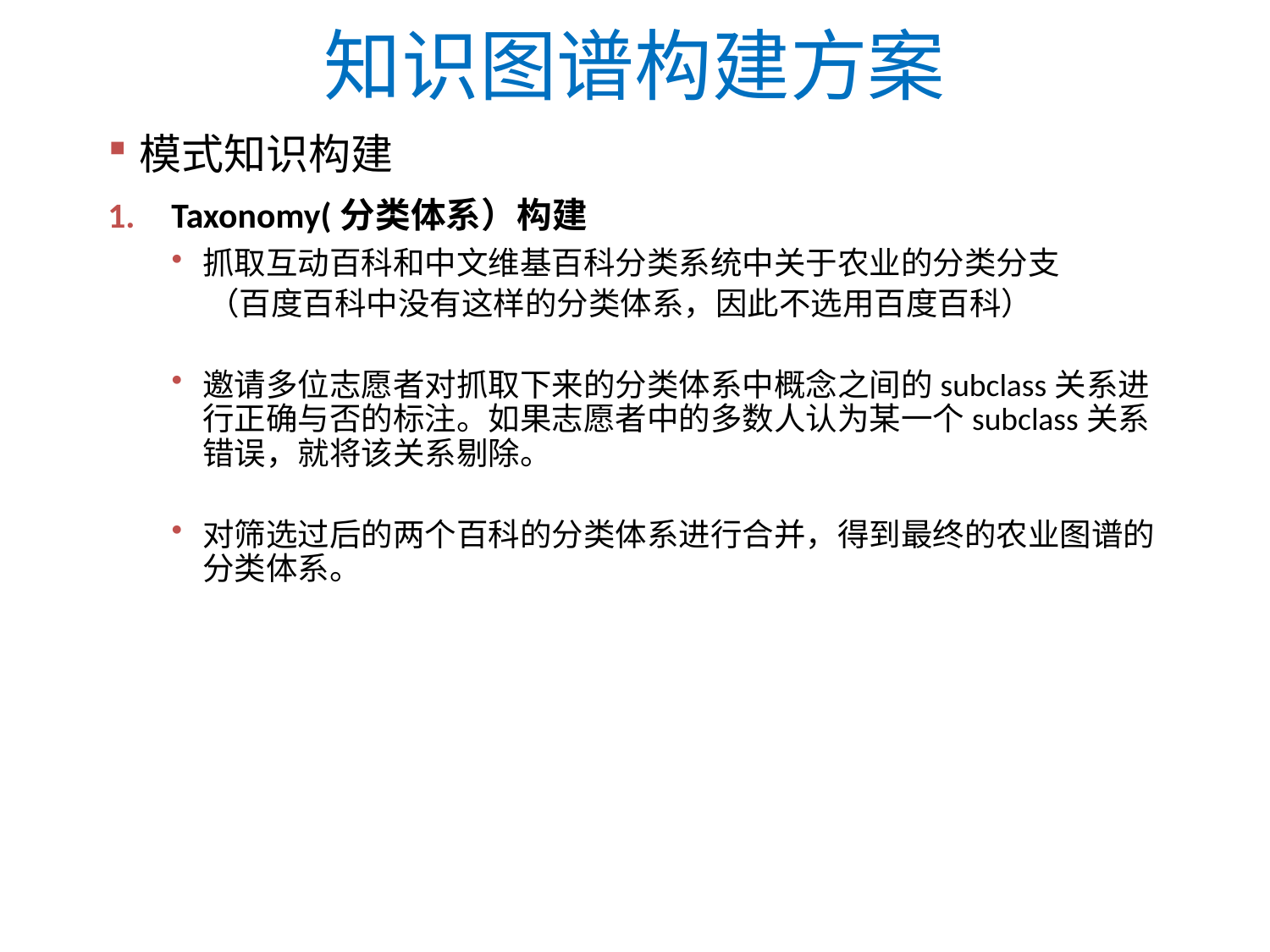

# 知识图谱构建方案

模式知识构建
Taxonomy(分类体系）构建
抓取互动百科和中文维基百科分类系统中关于农业的分类分支
    （百度百科中没有这样的分类体系，因此不选用百度百科）

邀请多位志愿者对抓取下来的分类体系中概念之间的subclass关系进行正确与否的标注。如果志愿者中的多数人认为某一个subclass关系错误，就将该关系剔除。

对筛选过后的两个百科的分类体系进行合并，得到最终的农业图谱的分类体系。